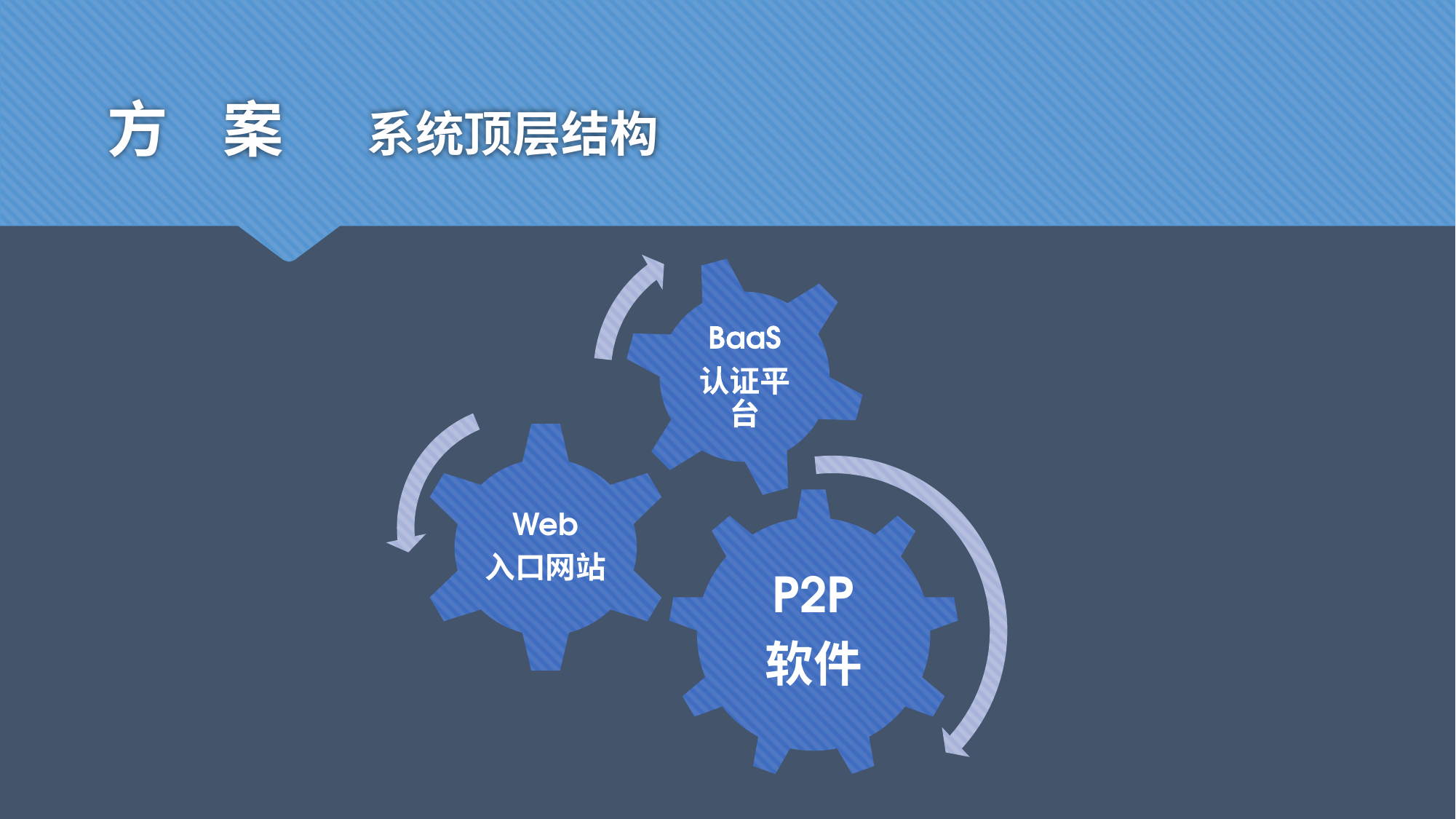

# 方    案      系统顶层结构
P2P
软件
Web
入口网站
BaaS
认证平台